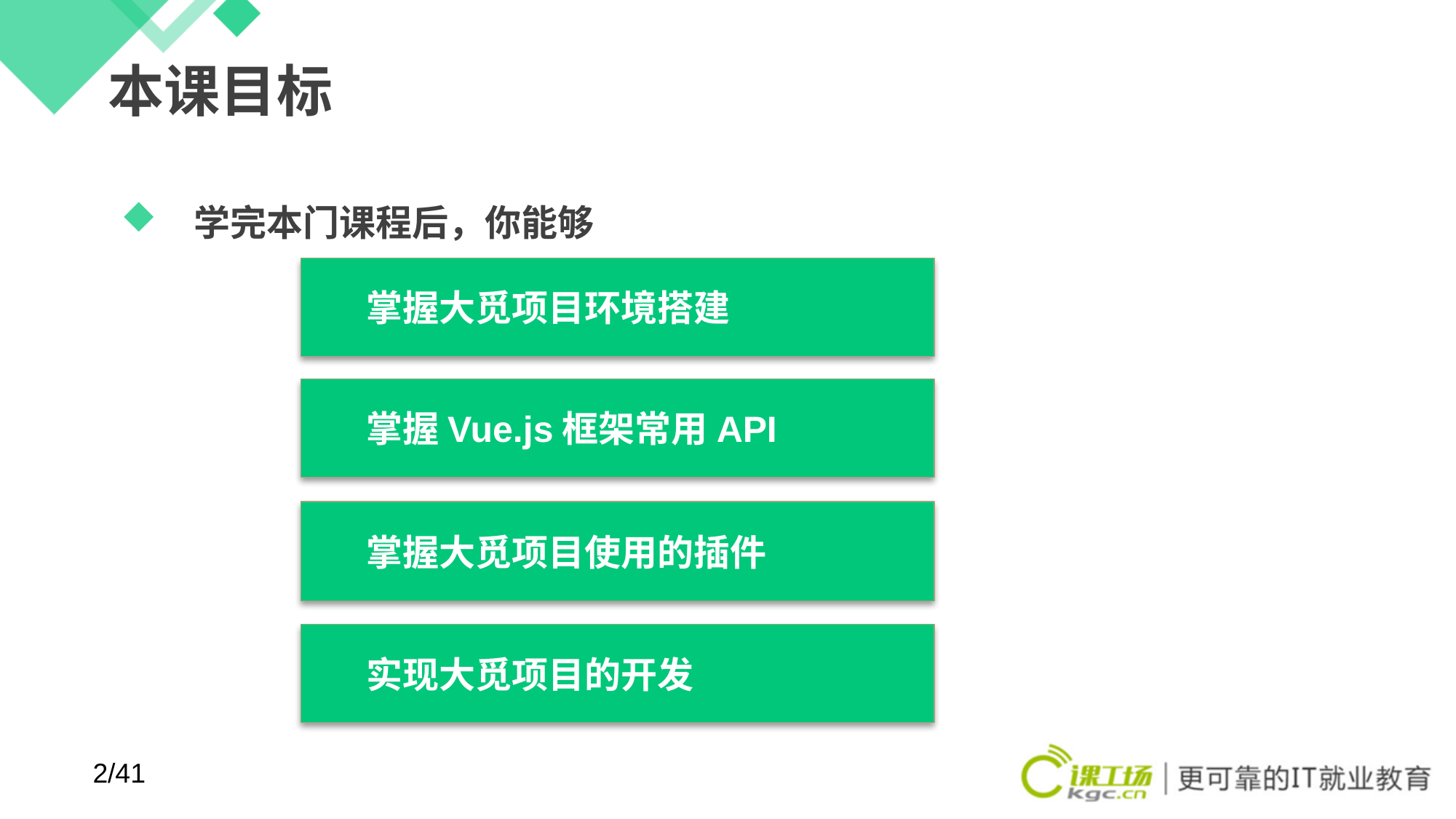

# 本课目标

学完本门课程后，你能够

掌握大觅项目环境搭建
掌握Vue.js框架常用API
掌握大觅项目使用的插件
实现大觅项目的开发